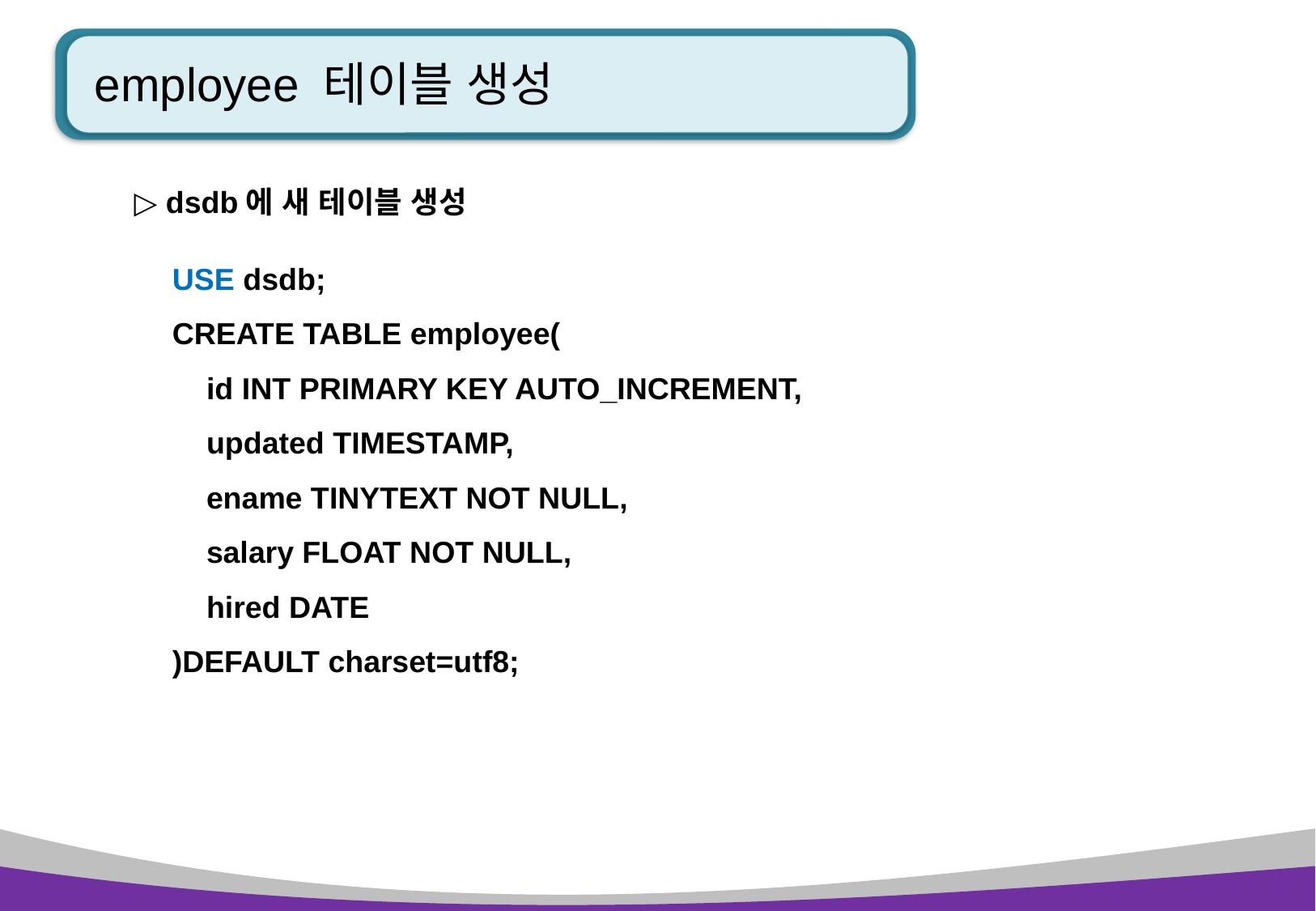

employee 테이블 생성
▷ dsdb에 새 테이블 생성
USE dsdb;
CREATE TABLE employee(
    id INT PRIMARY KEY AUTO_INCREMENT,
    updated TIMESTAMP,
    ename TINYTEXT NOT NULL,
    salary FLOAT NOT NULL,
    hired DATE
)DEFAULT charset=utf8;